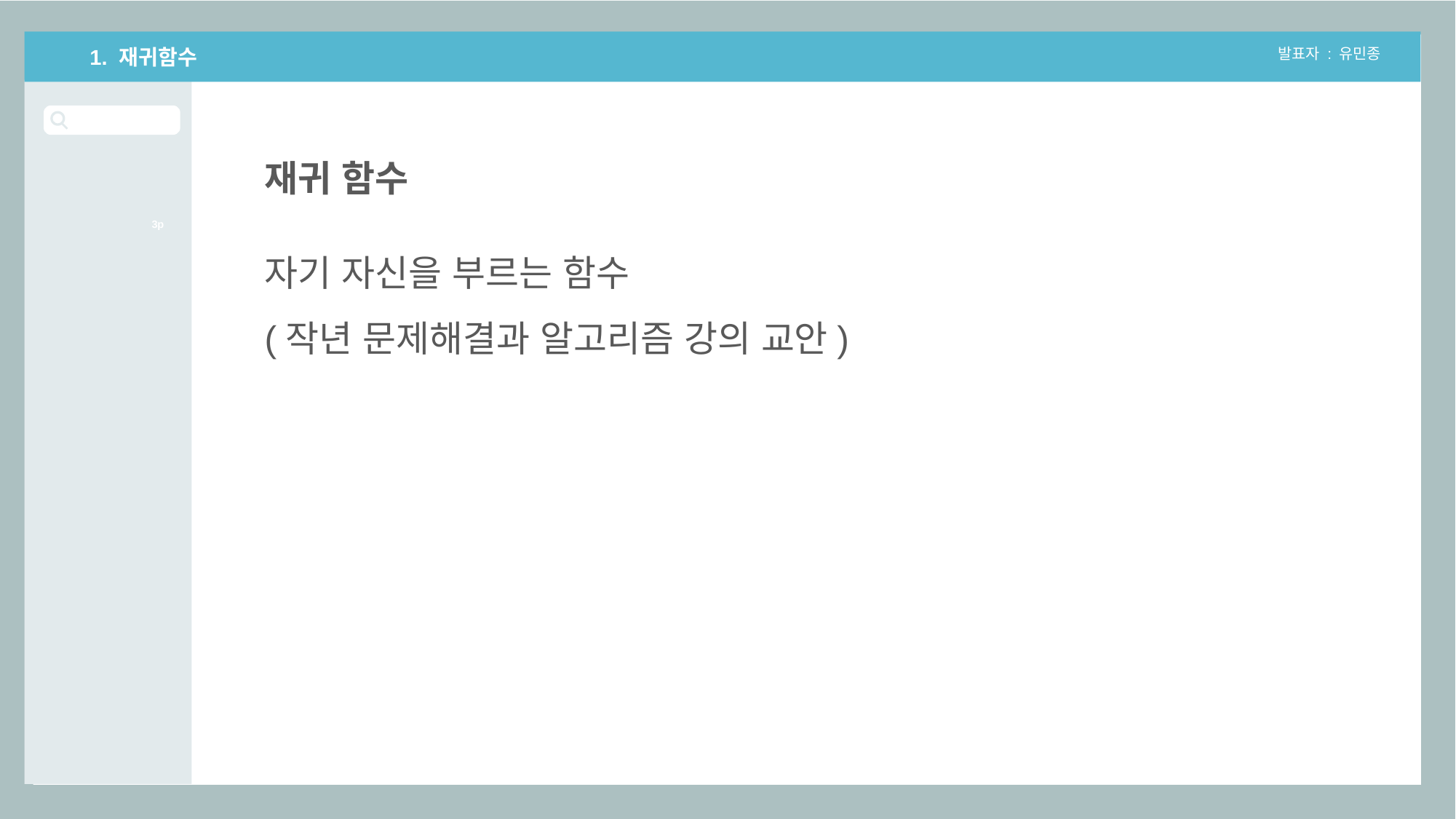

1. 재귀함수
발표자 : 유민종

재귀 함수
3p
자기 자신을 부르는 함수
(작년 문제해결과 알고리즘 강의 교안)